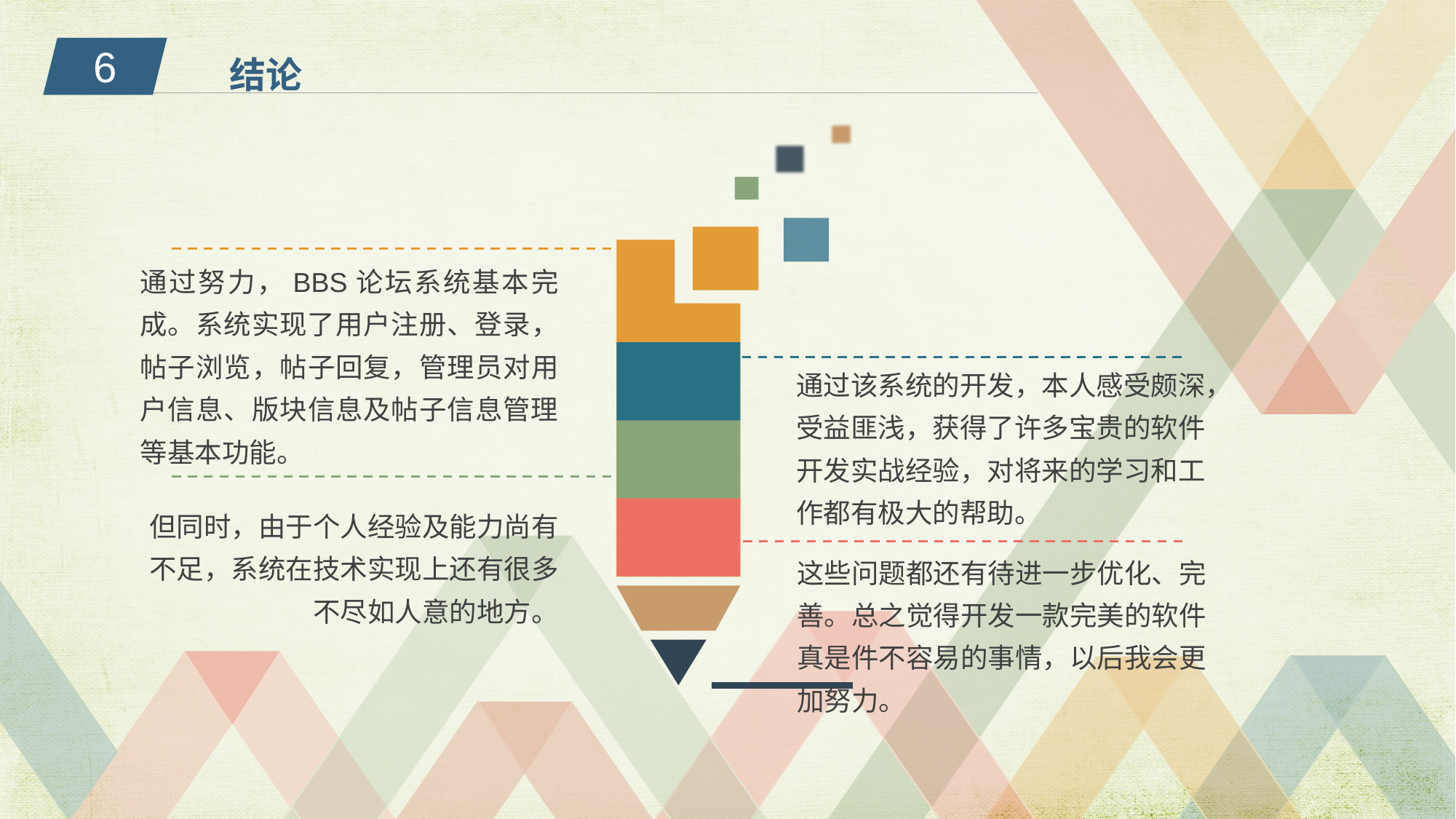

结论
6

通过努力，BBS论坛系统基本完成。系统实现了用户注册、登录，帖子浏览，帖子回复，管理员对用户信息、版块信息及帖子信息管理等基本功能。

通过该系统的开发，本人感受颇深，受益匪浅，获得了许多宝贵的软件开发实战经验，对将来的学习和工作都有极大的帮助。
但同时，由于个人经验及能力尚有不足，系统在技术实现上还有很多不尽如人意的地方。

这些问题都还有待进一步优化、完善。总之觉得开发一款完美的软件真是件不容易的事情，以后我会更加努力。